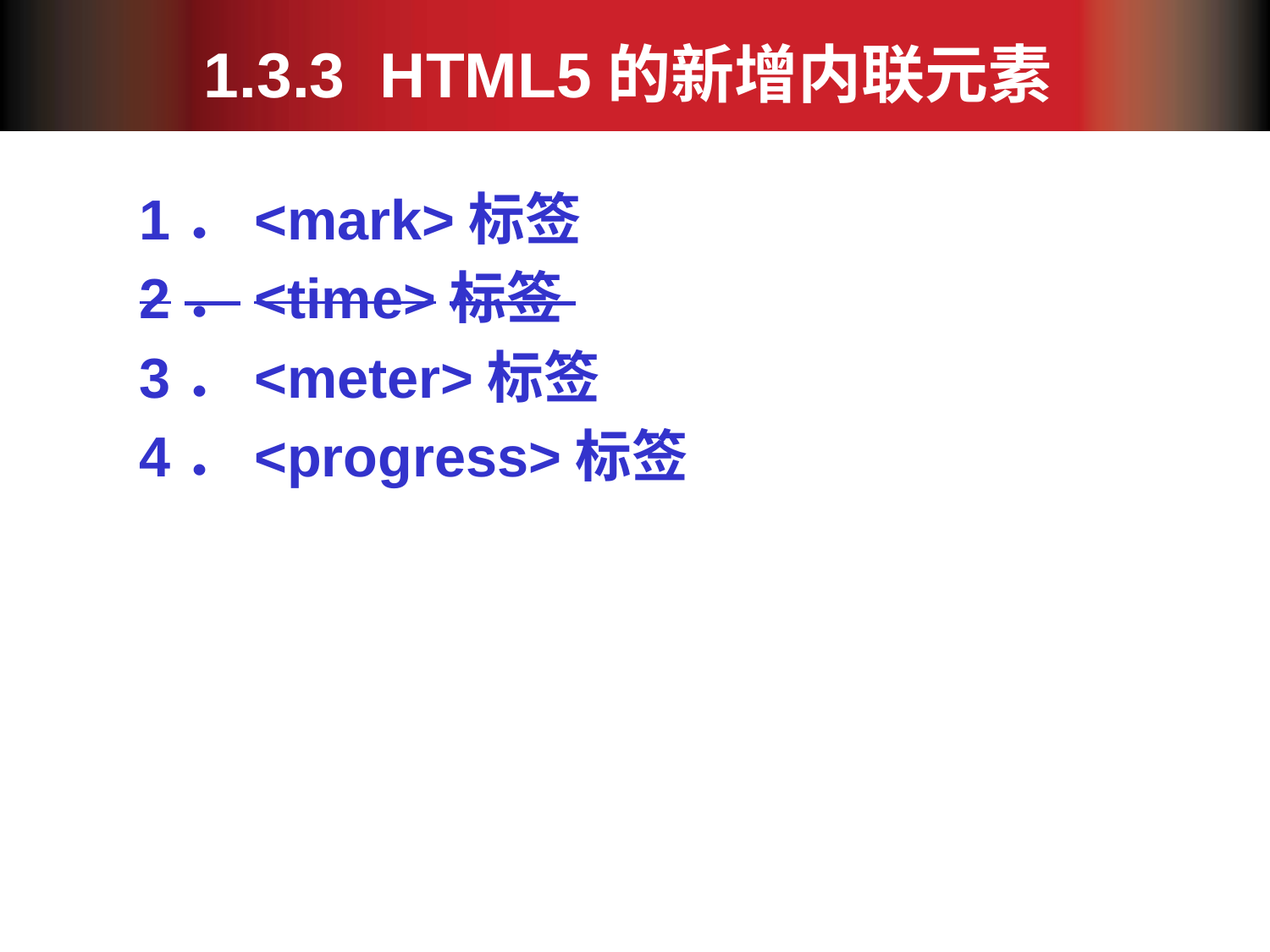

# 1.3.3  HTML5的新增内联元素
1．<mark>标签
2．<time>标签
3．<meter>标签
4．<progress>标签